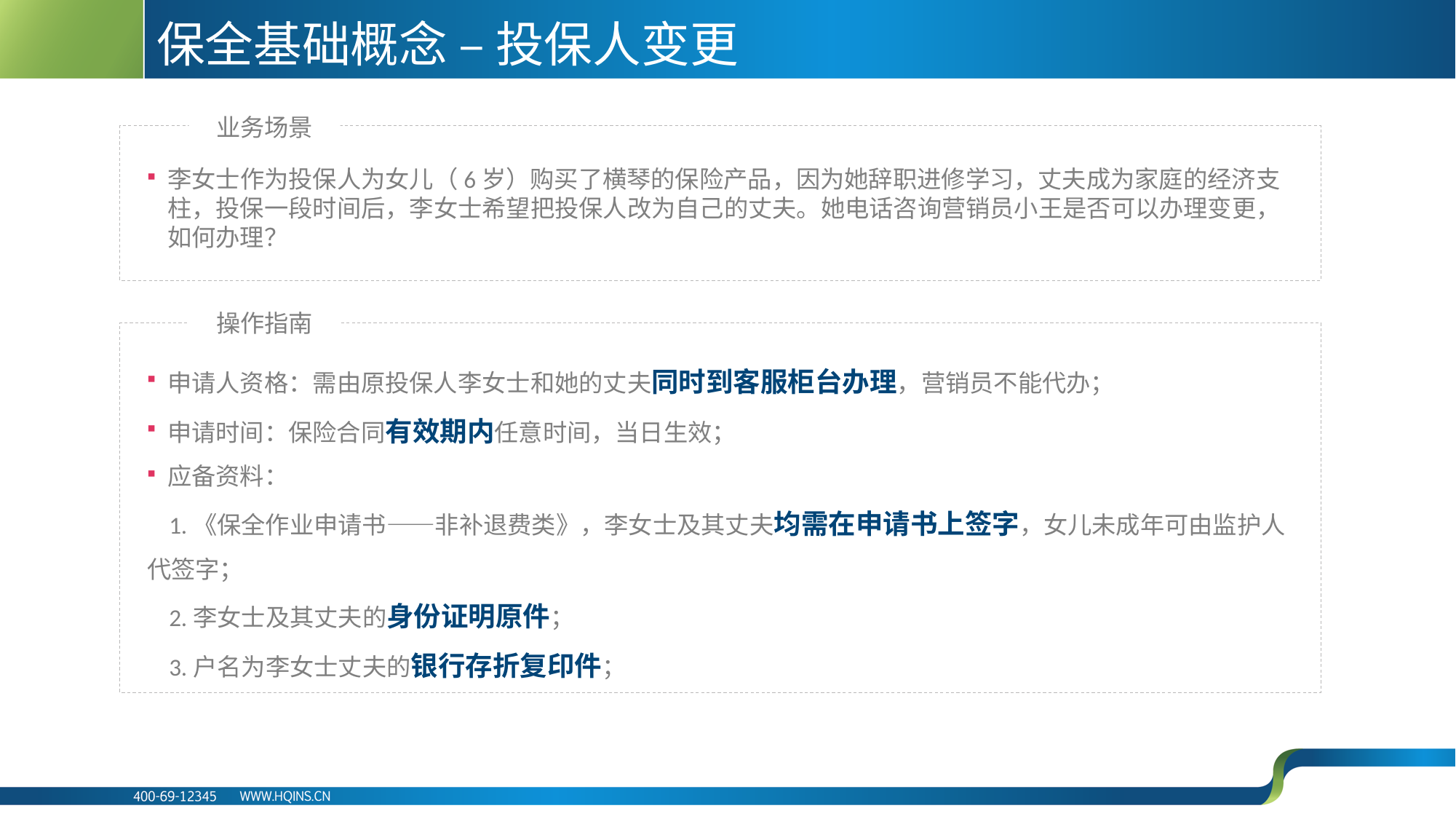

# 保全基础概念 – 投保人变更
业务场景

李女士作为投保人为女儿（6岁）购买了横琴的保险产品，因为她辞职进修学习，丈夫成为家庭的经济支柱，投保一段时间后，李女士希望把投保人改为自己的丈夫。她电话咨询营销员小王是否可以办理变更，如何办理？
操作指南

申请人资格：需由原投保人李女士和她的丈夫同时到客服柜台办理，营销员不能代办；
申请时间：保险合同有效期内任意时间，当日生效；
应备资料：
    1.《保全作业申请书——非补退费类》，李女士及其丈夫均需在申请书上签字，女儿未成年可由监护人代签字；
    2.李女士及其丈夫的身份证明原件；
    3.户名为李女士丈夫的银行存折复印件；